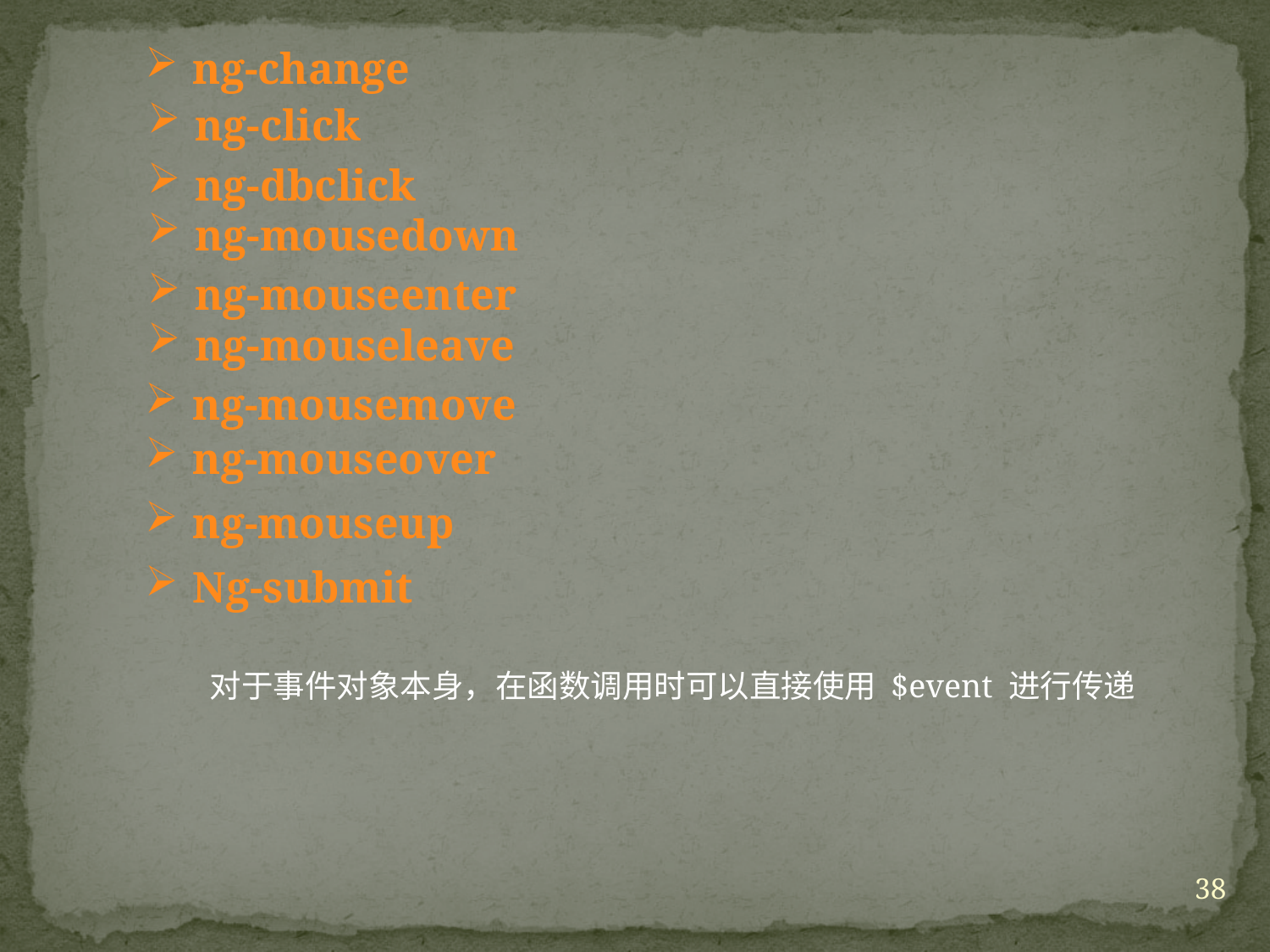

ng-change
ng-click
ng-dbclick
ng-mousedown
ng-mouseenter
ng-mouseleave
ng-mousemove
ng-mouseover
ng-mouseup
Ng-submit
对于事件对象本身，在函数调用时可以直接使用 $event 进行传递
38